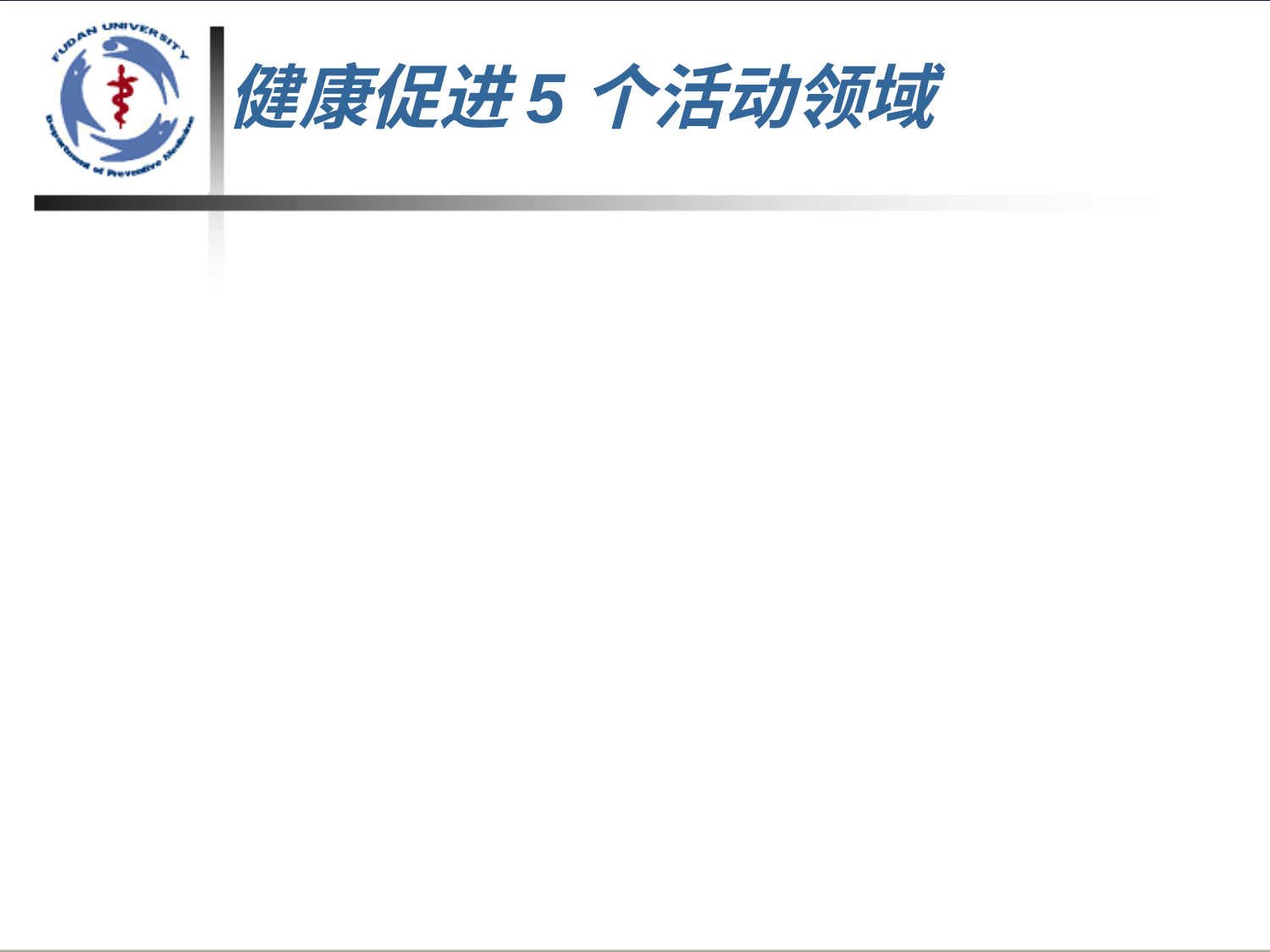

# 健康促进5个活动领域

 制定健康的公共政策
 营造支持环境
 强化社区运动
 发展个人技能
 调整卫生服务方向